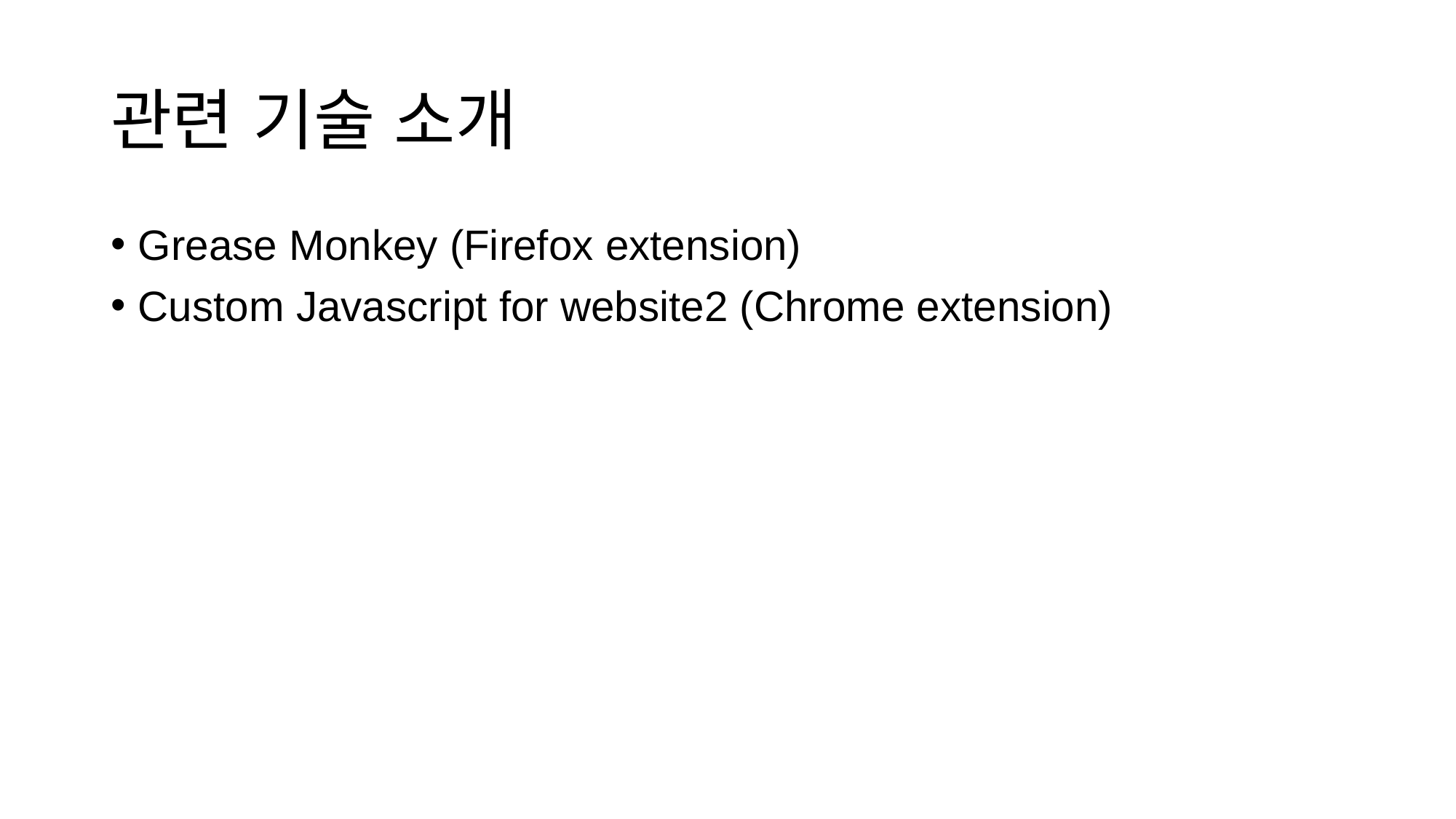

# 관련 기술 소개
Grease Monkey (Firefox extension)
Custom Javascript for website2 (Chrome extension)